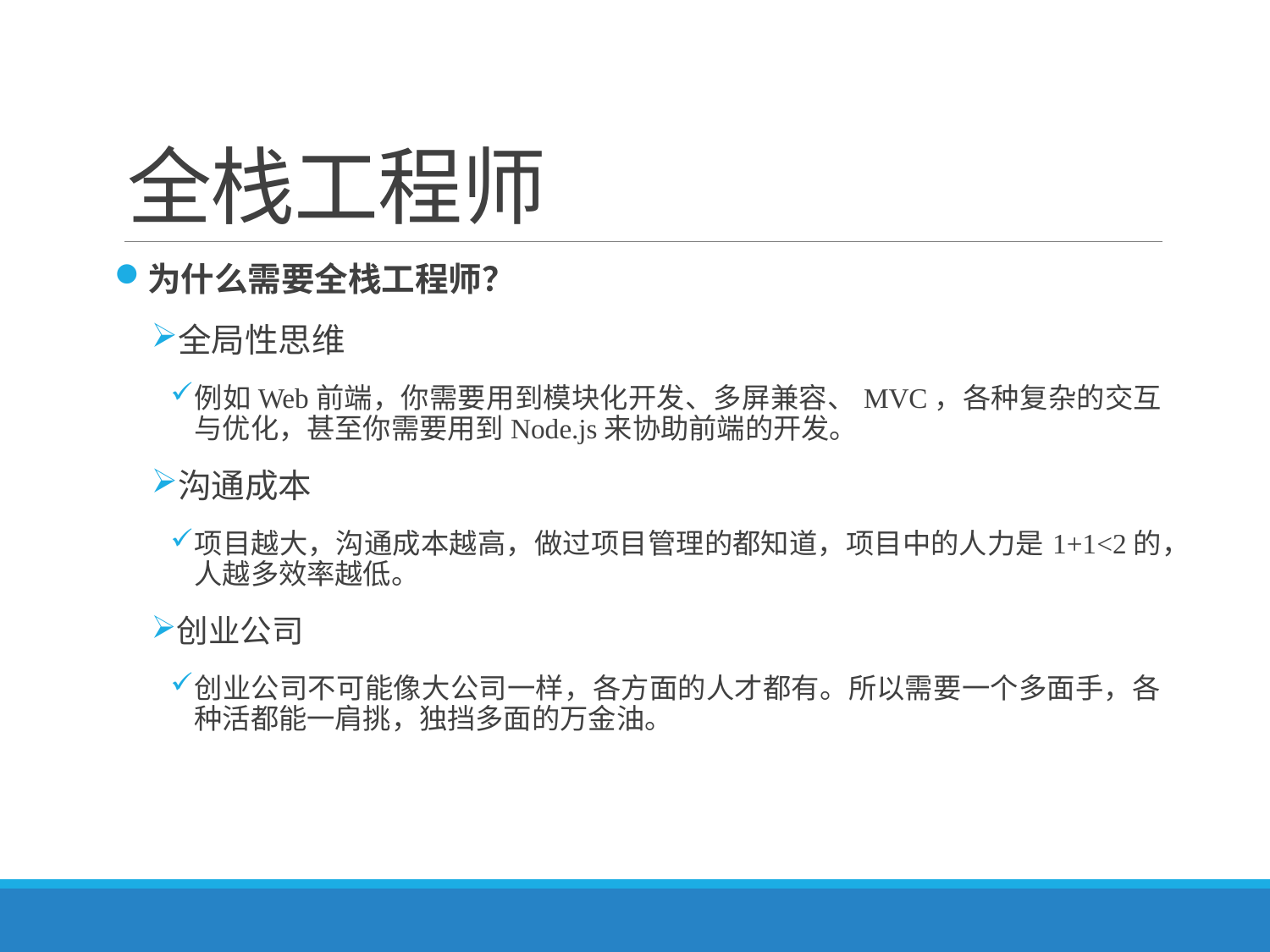

# 全栈工程师
为什么需要全栈工程师？
全局性思维
例如Web前端，你需要用到模块化开发、多屏兼容、MVC，各种复杂的交互与优化，甚至你需要用到Node.js来协助前端的开发。
沟通成本
项目越大，沟通成本越高，做过项目管理的都知道，项目中的人力是1+1<2的，人越多效率越低。
创业公司
创业公司不可能像大公司一样，各方面的人才都有。所以需要一个多面手，各种活都能一肩挑，独挡多面的万金油。